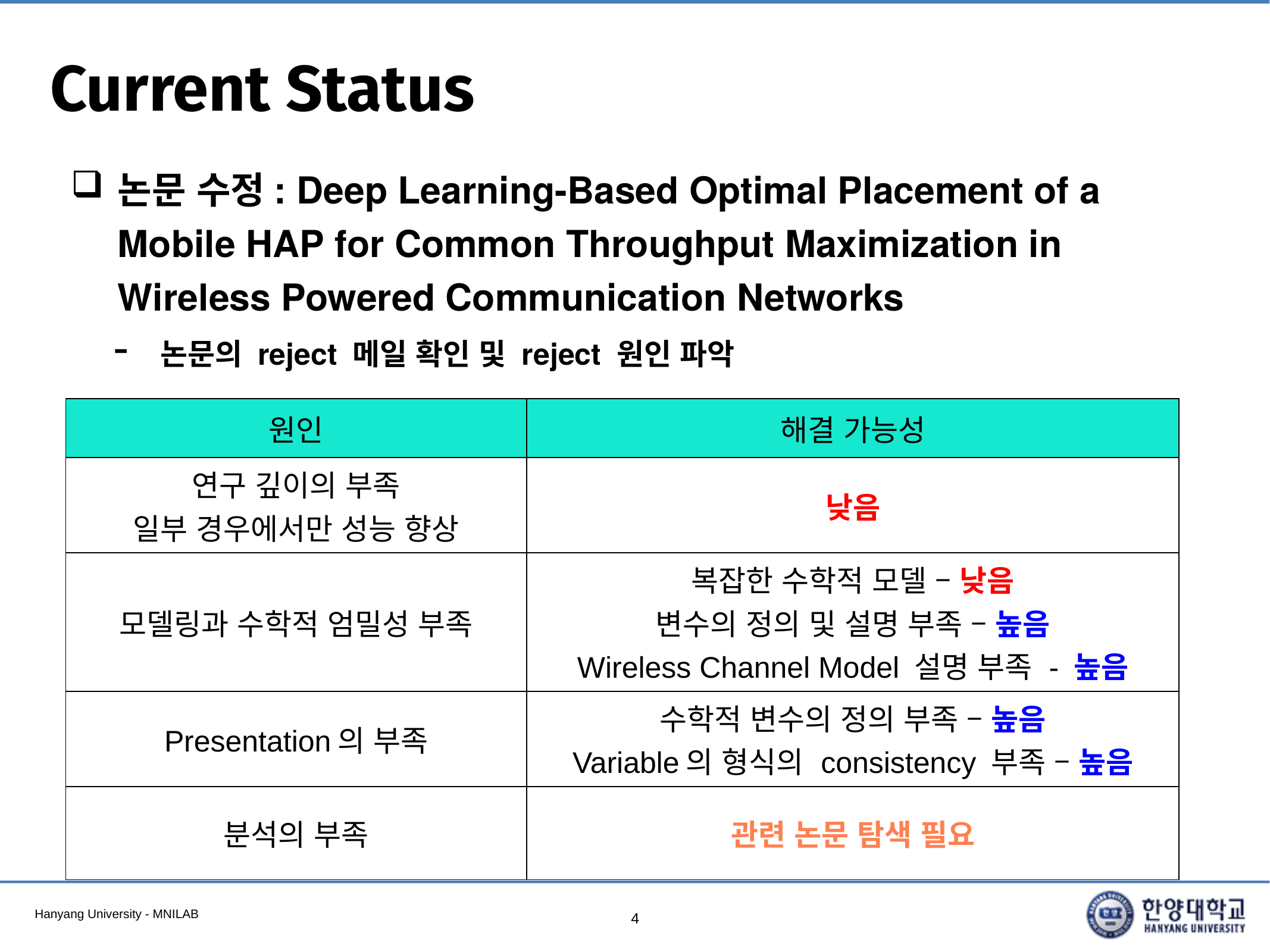

# Current Status
논문 수정: Deep Learning-Based Optimal Placement of a Mobile HAP for Common Throughput Maximization in Wireless Powered Communication Networks
논문의 reject 메일 확인 및 reject 원인 파악
| 원인 | 해결 가능성 |
| --- | --- |
| 연구 깊이의 부족 일부 경우에서만 성능 향상 | 낮음 |
| 모델링과 수학적 엄밀성 부족 | 복잡한 수학적 모델 – 낮음 변수의 정의 및 설명 부족 – 높음 Wireless Channel Model 설명 부족 - 높음 |
| Presentation의 부족 | 수학적 변수의 정의 부족 – 높음 Variable의 형식의 consistency 부족 – 높음 |
| 분석의 부족 | 관련 논문 탐색 필요 |
4